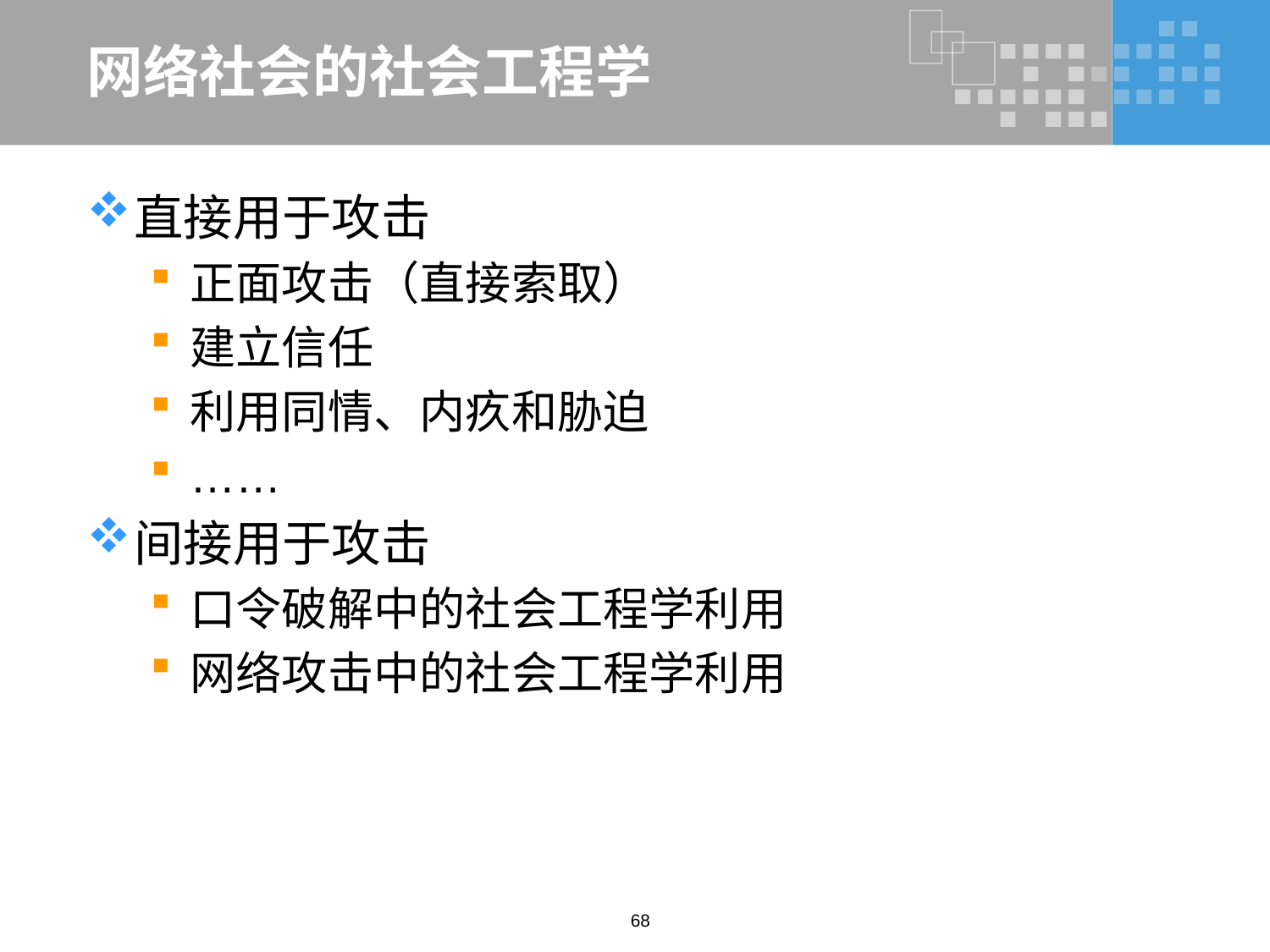

# 网络社会的社会工程学
直接用于攻击
正面攻击（直接索取）
建立信任
利用同情、内疚和胁迫
……
间接用于攻击
口令破解中的社会工程学利用
网络攻击中的社会工程学利用

68